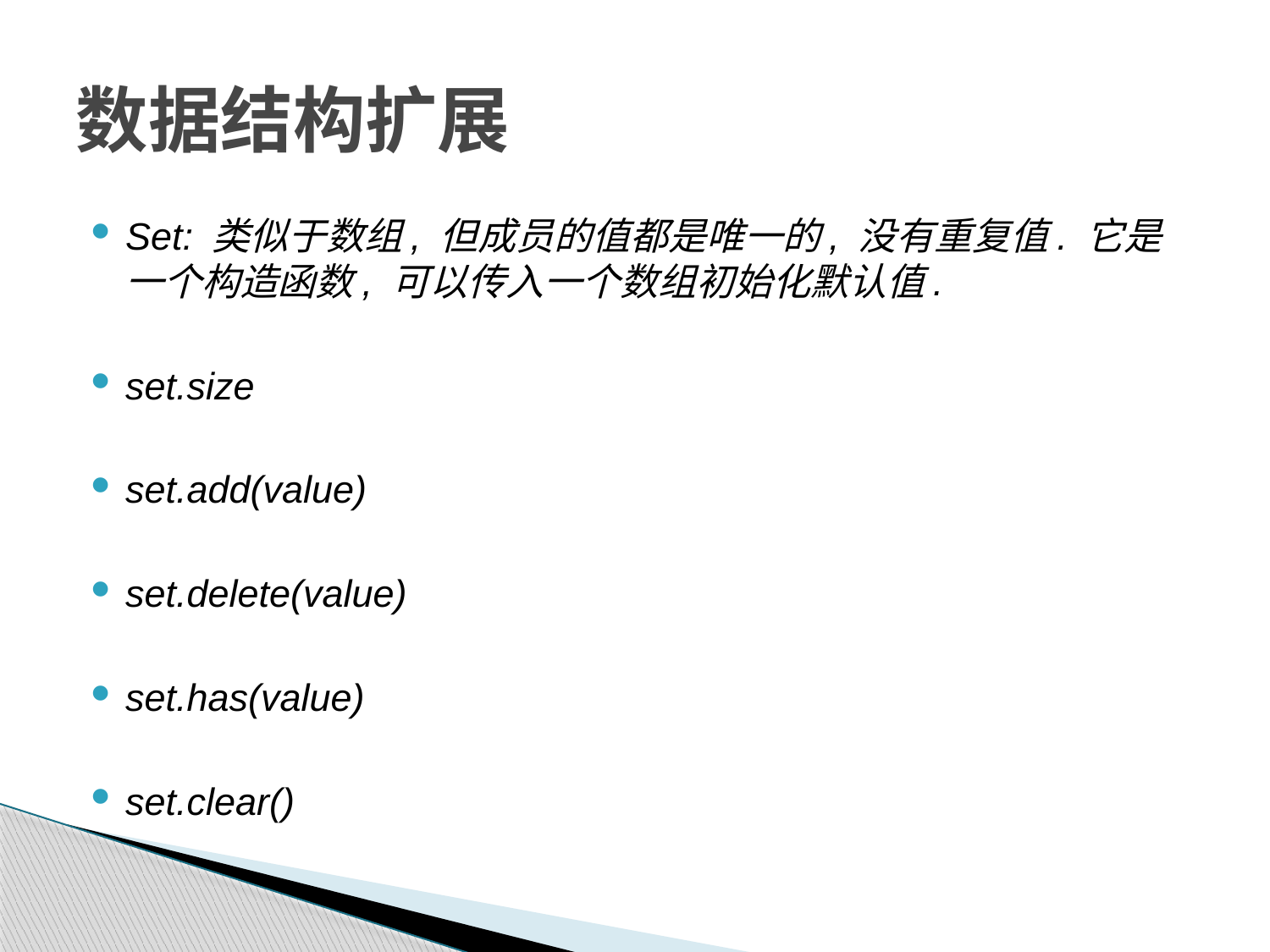

# 数据结构扩展
Set: 类似于数组, 但成员的值都是唯一的, 没有重复值. 它是一个构造函数, 可以传入一个数组初始化默认值.

set.size

set.add(value)

set.delete(value)

set.has(value)

set.clear()